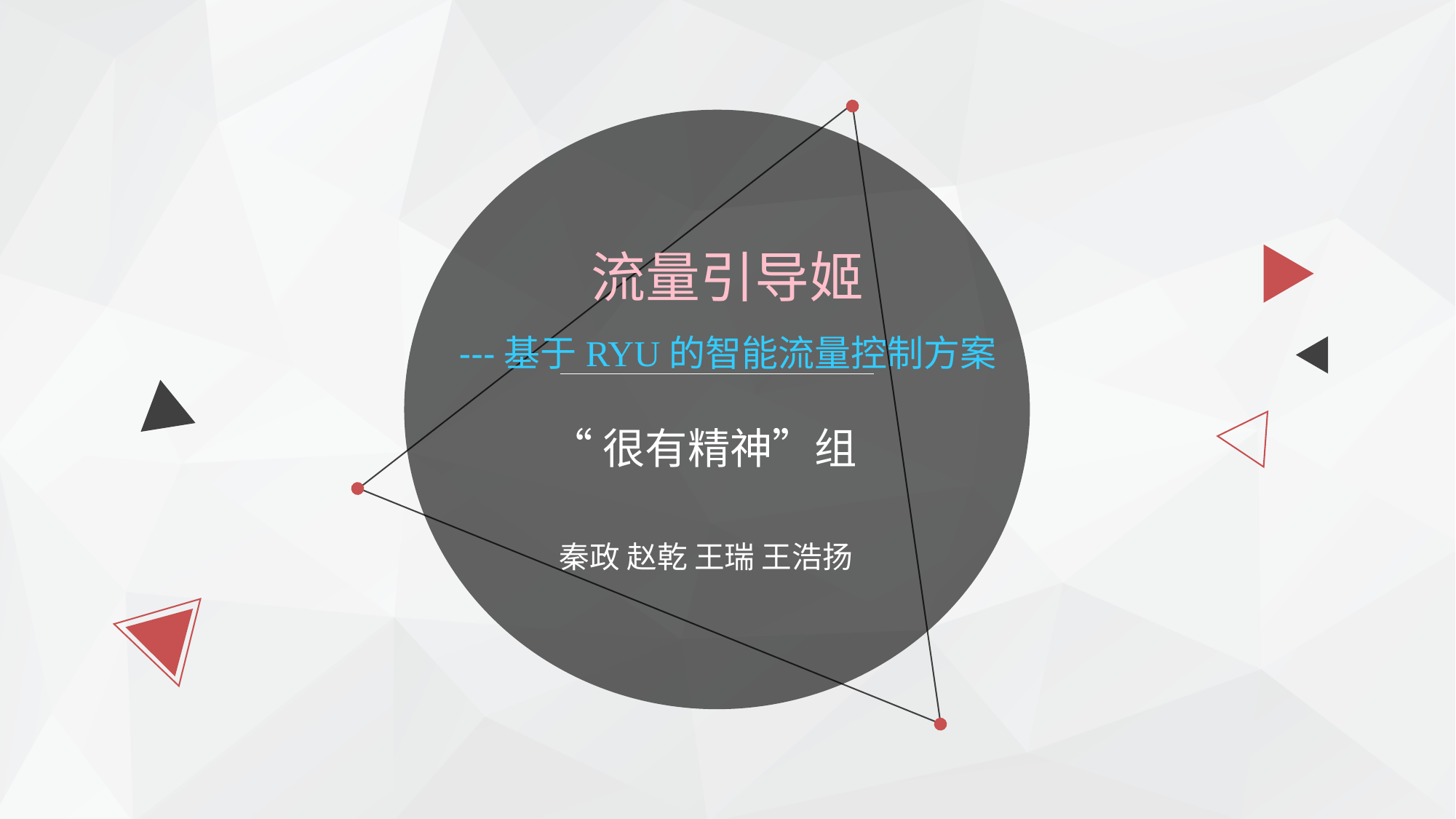

流量引导姬
---基于RYU的智能流量控制方案
“很有精神”组

秦政 赵乾 王瑞 王浩扬